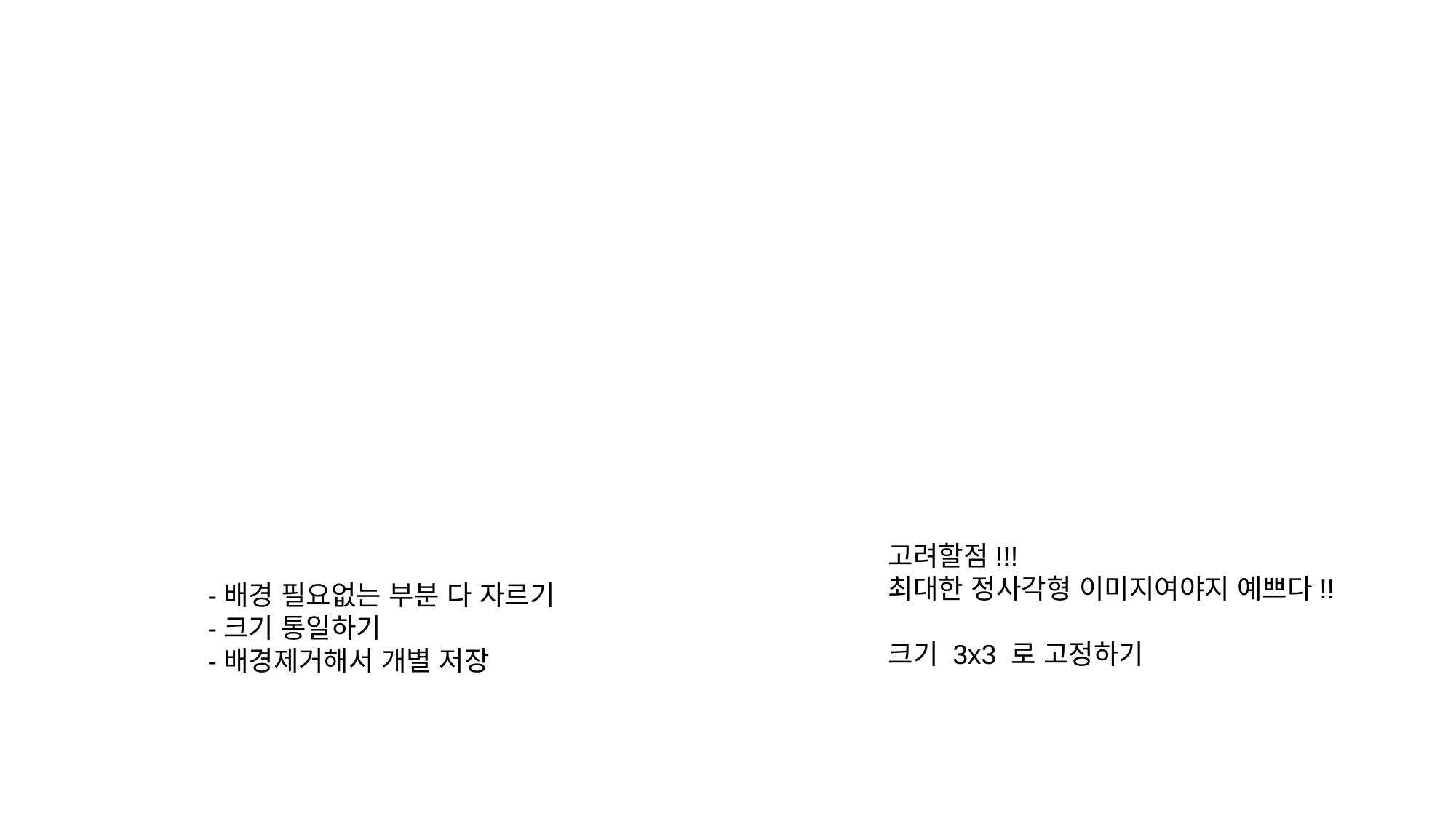

고려할점!!!
최대한 정사각형 이미지여야지 예쁘다!!

크기 3x3 로 고정하기
-배경 필요없는 부분 다 자르기
-크기 통일하기
-배경제거해서 개별 저장